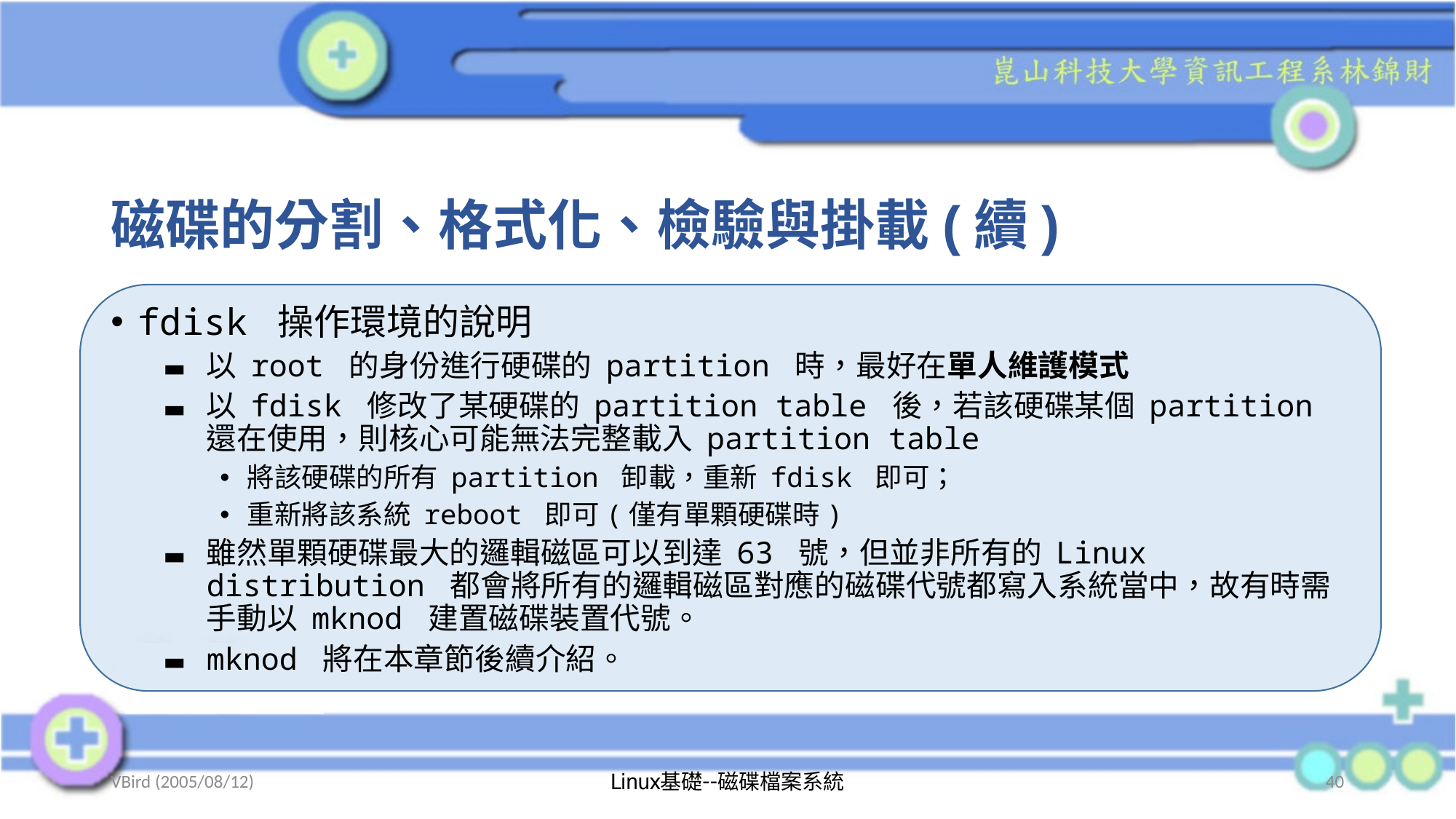

# 磁碟的分割、格式化、檢驗與掛載(續)

fdisk 操作環境的說明
以 root 的身份進行硬碟的 partition 時，最好在單人維護模式
以 fdisk 修改了某硬碟的 partition table 後，若該硬碟某個 partition 還在使用，則核心可能無法完整載入 partition table
將該硬碟的所有 partition 卸載，重新 fdisk 即可；
重新將該系統 reboot 即可(僅有單顆硬碟時)
雖然單顆硬碟最大的邏輯磁區可以到達 63 號，但並非所有的 Linux distribution 都會將所有的邏輯磁區對應的磁碟代號都寫入系統當中，故有時需手動以 mknod 建置磁碟裝置代號。
mknod 將在本章節後續介紹。
VBird (2005/08/12)
Linux基礎--磁碟檔案系統
40